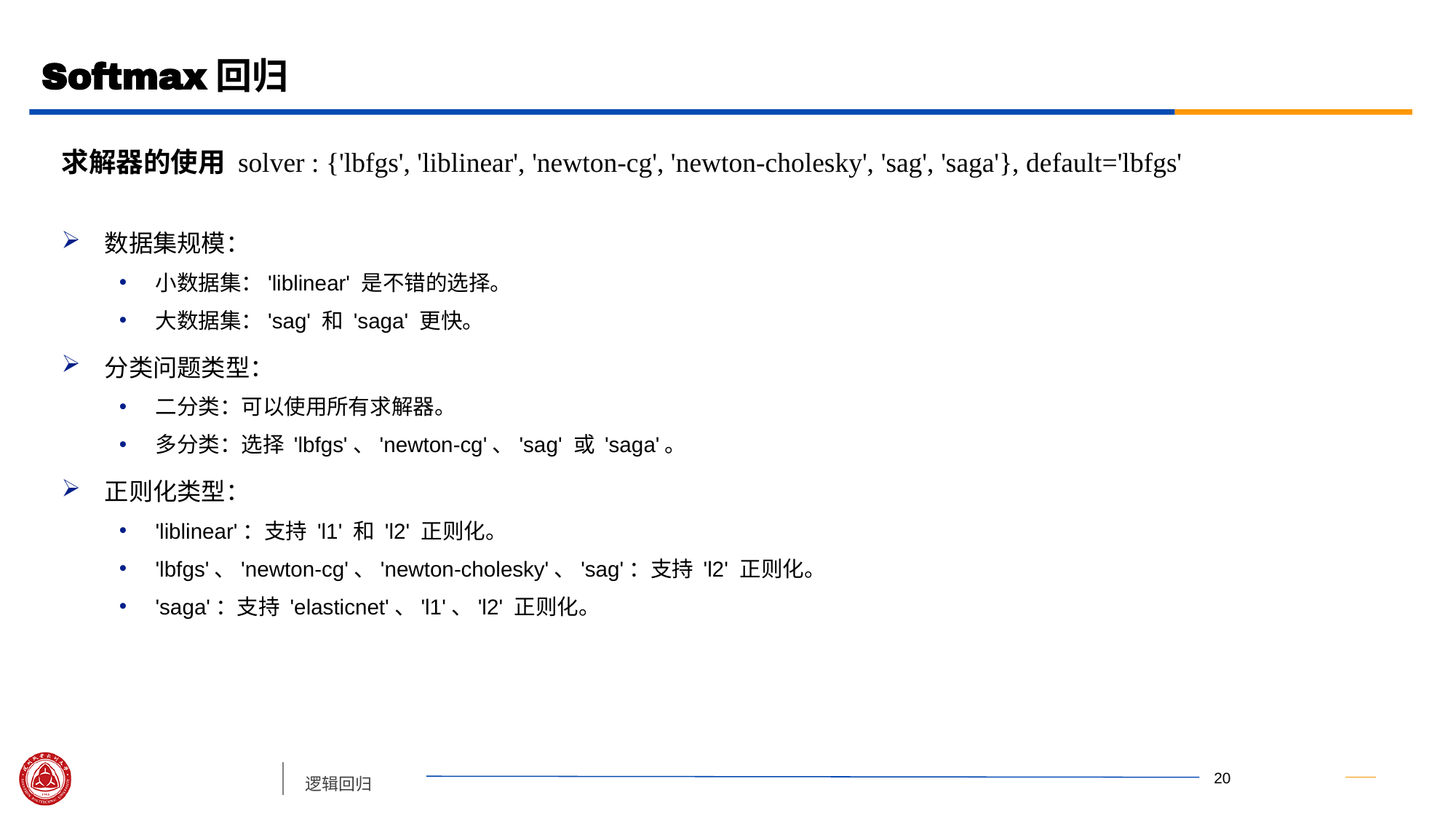

# Softmax回归
求解器的使用 solver : {'lbfgs', 'liblinear', 'newton-cg', 'newton-cholesky', 'sag', 'saga'}, default='lbfgs'
数据集规模：
小数据集：'liblinear' 是不错的选择。
大数据集：'sag' 和 'saga' 更快。
分类问题类型：
二分类：可以使用所有求解器。
多分类：选择 'lbfgs'、'newton-cg'、'sag' 或 'saga'。
正则化类型：
'liblinear'：支持 'l1' 和 'l2' 正则化。
'lbfgs'、'newton-cg'、'newton-cholesky'、'sag'：支持 'l2' 正则化。
'saga'：支持 'elasticnet'、'l1'、'l2' 正则化。